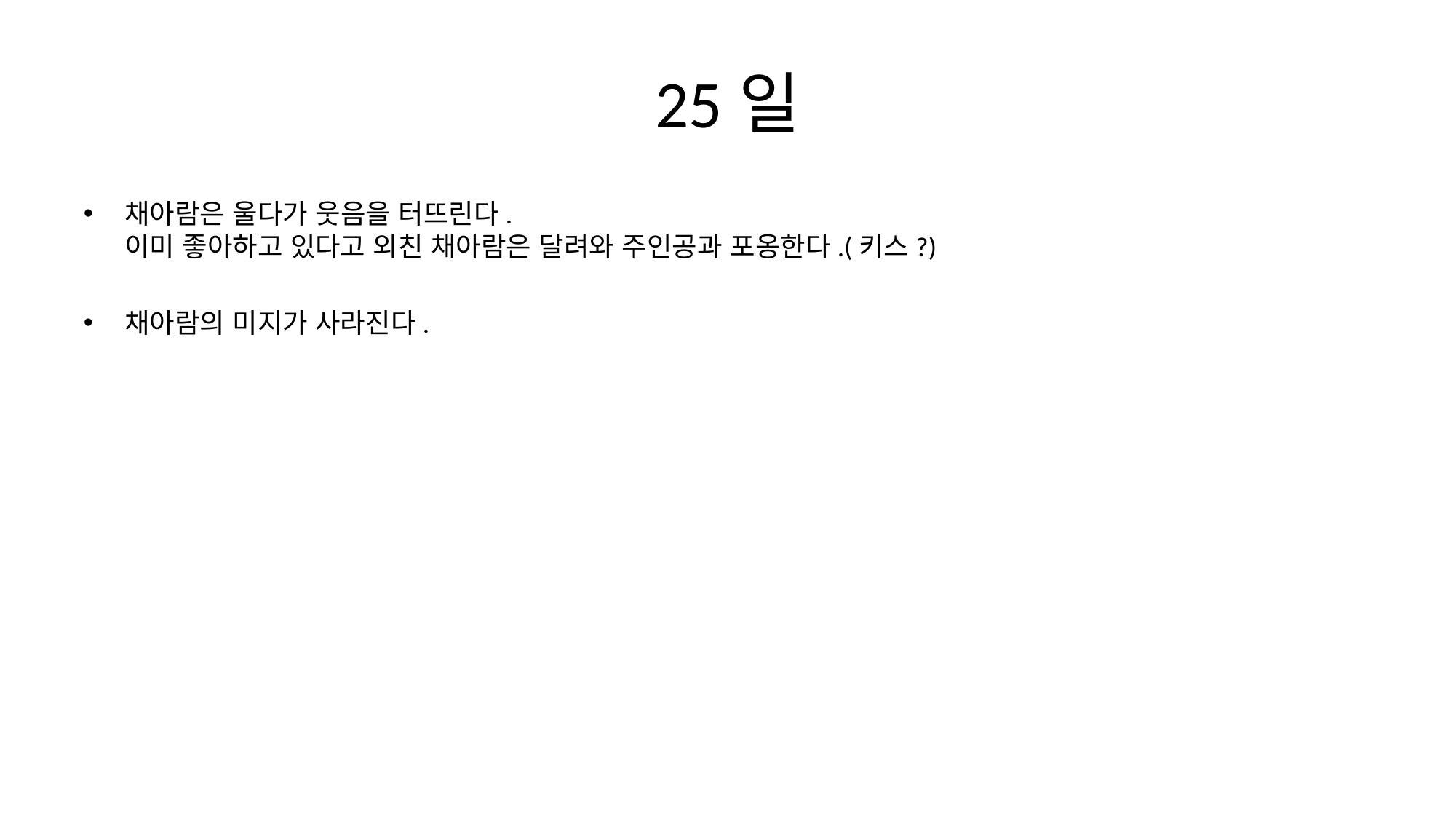

# 25일
채아람은 울다가 웃음을 터뜨린다.
이미 좋아하고 있다고 외친 채아람은 달려와 주인공과 포옹한다.(키스?)

채아람의 미지가 사라진다.